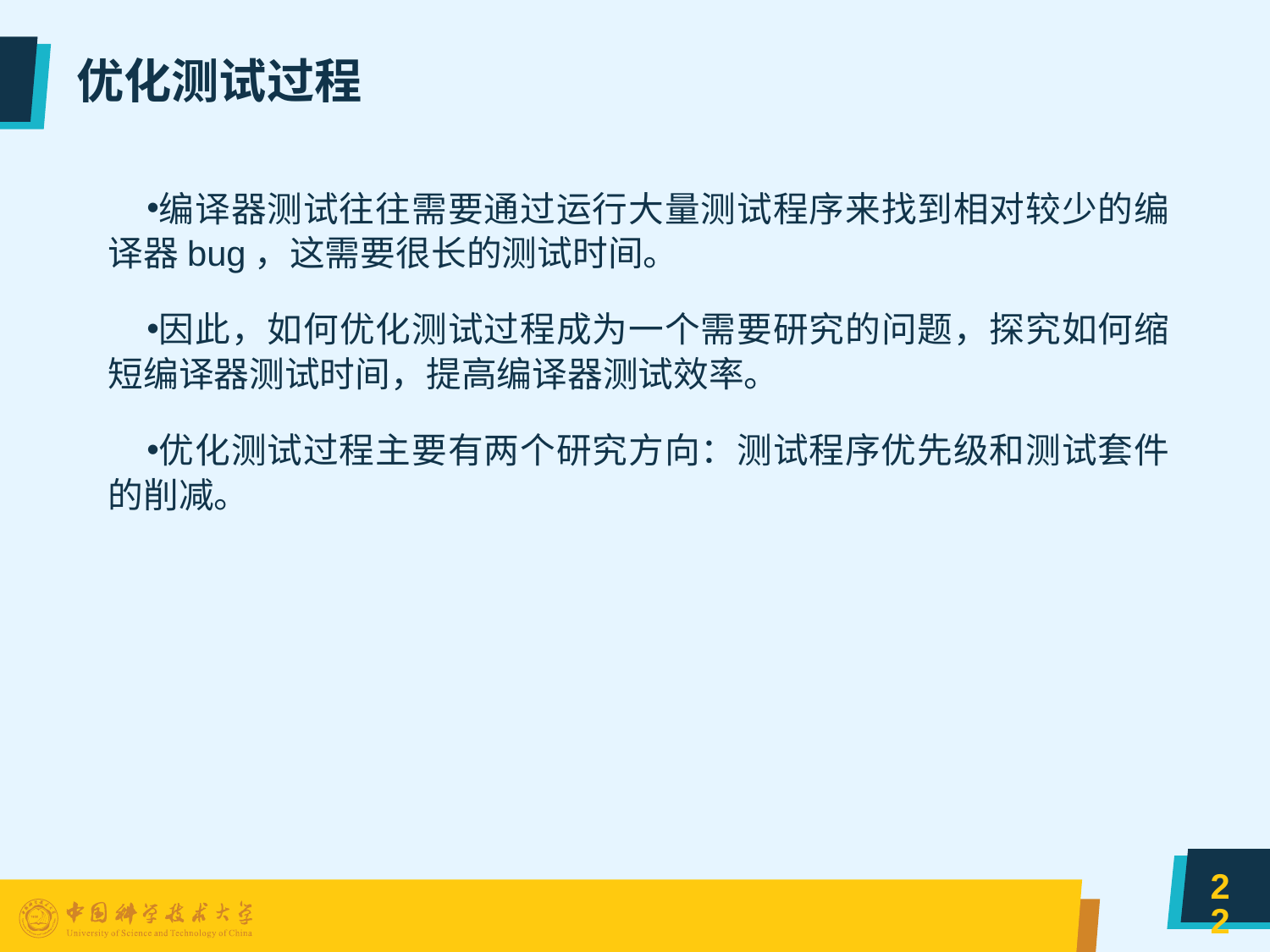

# 优化测试过程
编译器测试往往需要通过运行大量测试程序来找到相对较少的编译器bug，这需要很长的测试时间。
因此，如何优化测试过程成为一个需要研究的问题，探究如何缩短编译器测试时间，提高编译器测试效率。
优化测试过程主要有两个研究方向：测试程序优先级和测试套件的削减。

22